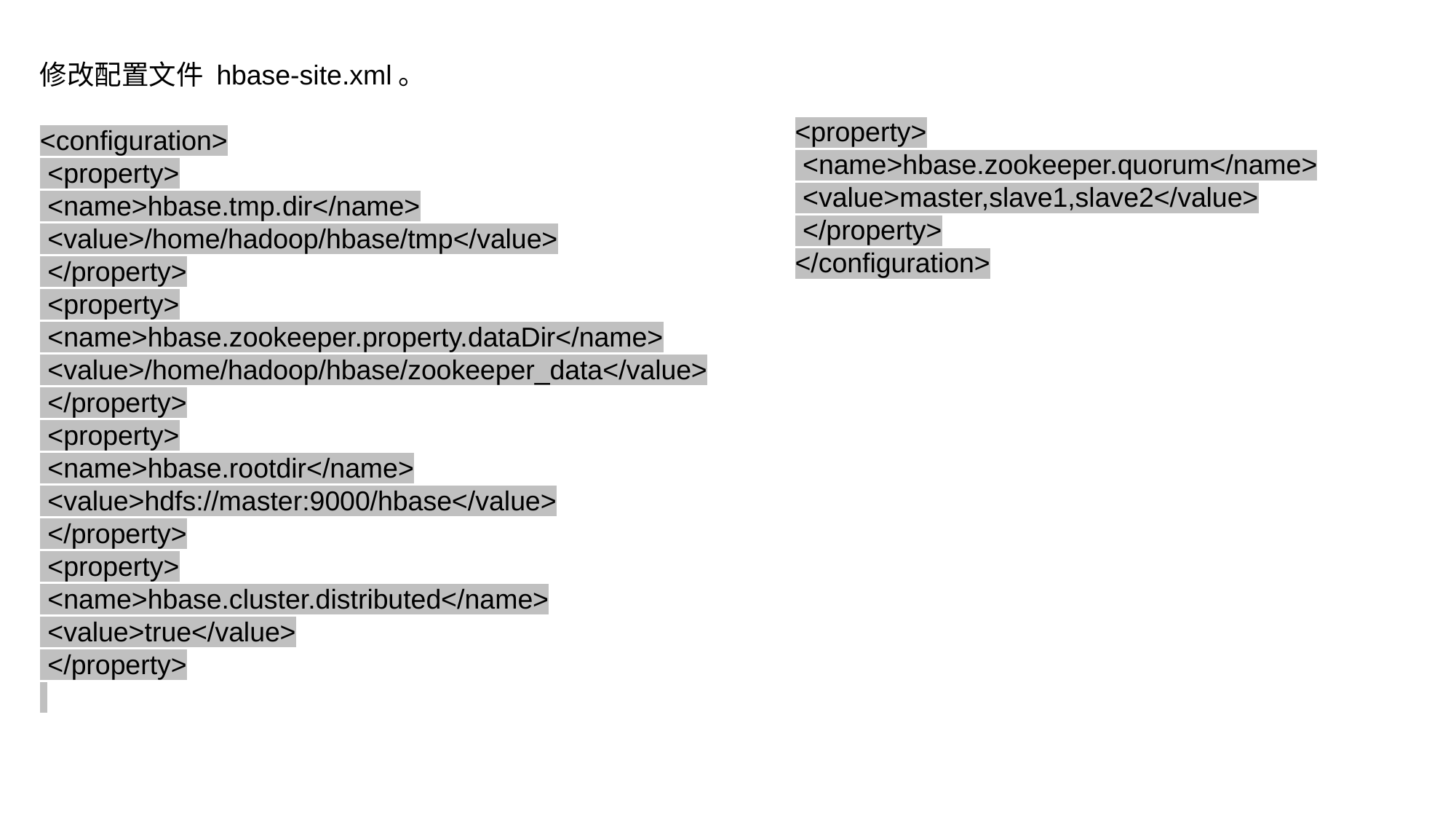

修改配置⽂件 hbase-site.xml。

<configuration>
 <property>
 <name>hbase.tmp.dir</name>
 <value>/home/hadoop/hbase/tmp</value>
 </property>
 <property>
 <name>hbase.zookeeper.property.dataDir</name>
 <value>/home/hadoop/hbase/zookeeper_data</value>
 </property>
 <property>
 <name>hbase.rootdir</name>
 <value>hdfs://master:9000/hbase</value>
 </property>
 <property>
 <name>hbase.cluster.distributed</name>
 <value>true</value>
 </property>

<property>
 <name>hbase.zookeeper.quorum</name>
 <value>master,slave1,slave2</value>
 </property>
</configuration>